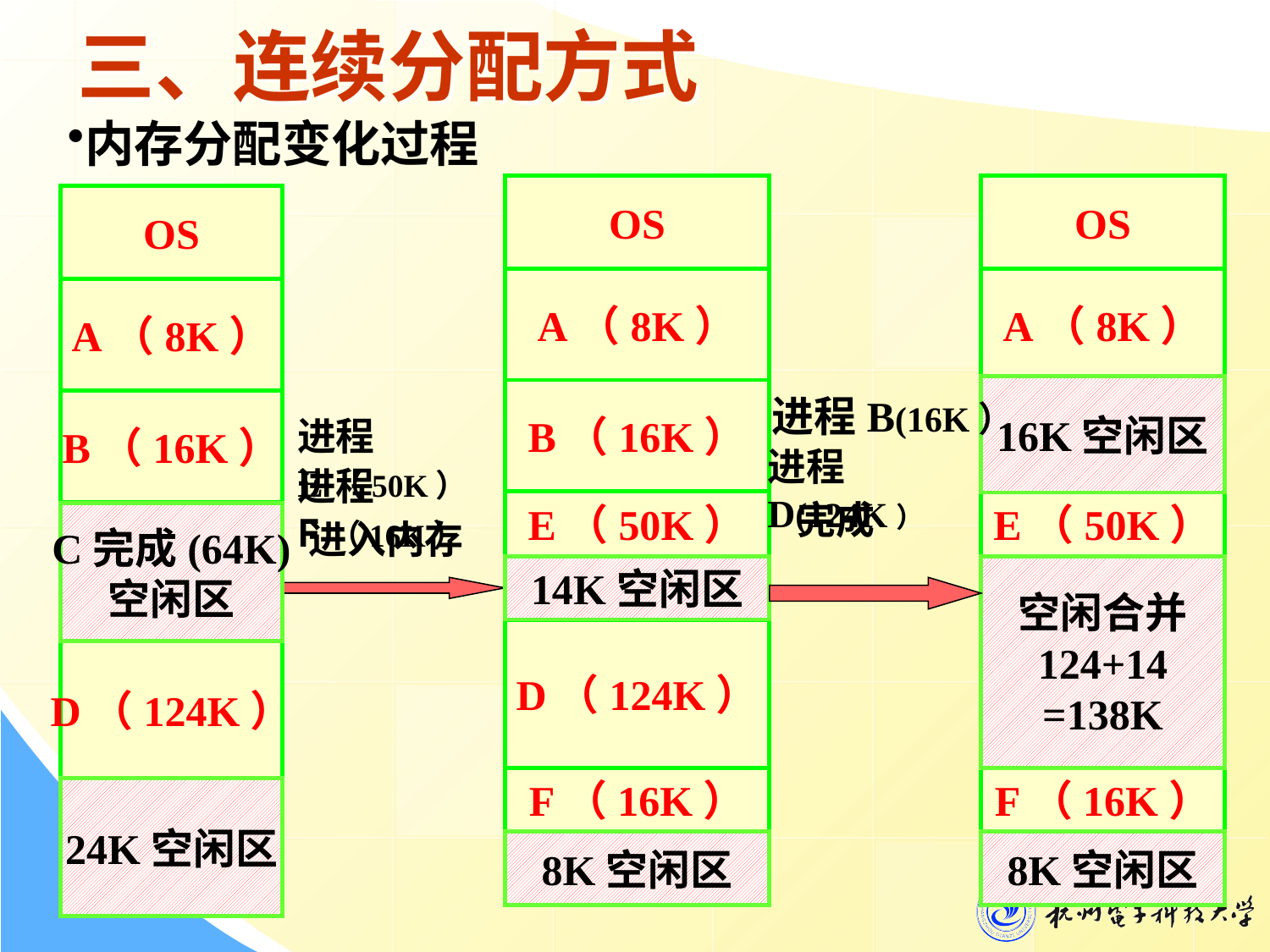

# 三、连续分配方式
内存分配变化过程
OS
A（8K）
B（16K）
E（50K）

D（124K）
F（16K）
8K空闲区
14K空闲区
8K空闲区
OS
A（8K）
空闲区16K
E（50K）
空闲合并
124+14
=138K

F（16K）
8K空闲区
16K空闲区
空闲合并
124+14
=138K
8K空闲区
OS
A（8K）
B（16K）
C完成(64K)
空闲区
D（124K）
24K空闲区
C完成(64K)
空闲区
24K空闲区

进程B(16K）
进程D(124K）
完成
进程E（50K）
进程F（16K）
进入内存